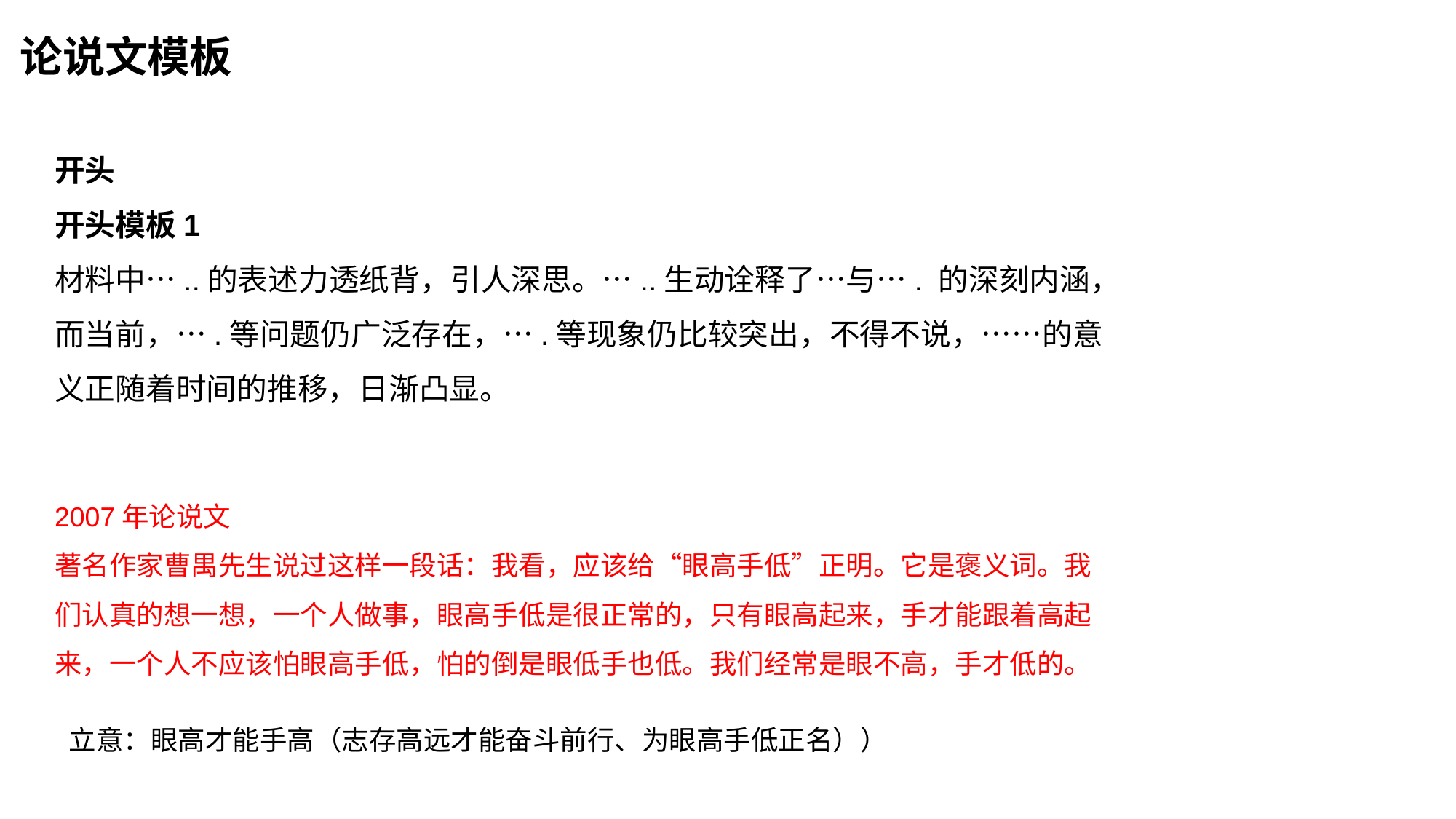

论说文模板
开头
开头模板1
材料中…..的表述力透纸背，引人深思。…..生动诠释了…与…. 的深刻内涵，而当前，….等问题仍广泛存在，….等现象仍比较突出，不得不说，……的意义正随着时间的推移，日渐凸显。
2007年论说文
著名作家曹禺先生说过这样一段话：我看，应该给“眼高手低”正明。它是褒义词。我们认真的想一想，一个人做事，眼高手低是很正常的，只有眼高起来，手才能跟着高起来，一个人不应该怕眼高手低，怕的倒是眼低手也低。我们经常是眼不高，手才低的。
立意：眼高才能手高（志存高远才能奋斗前行、为眼高手低正名））